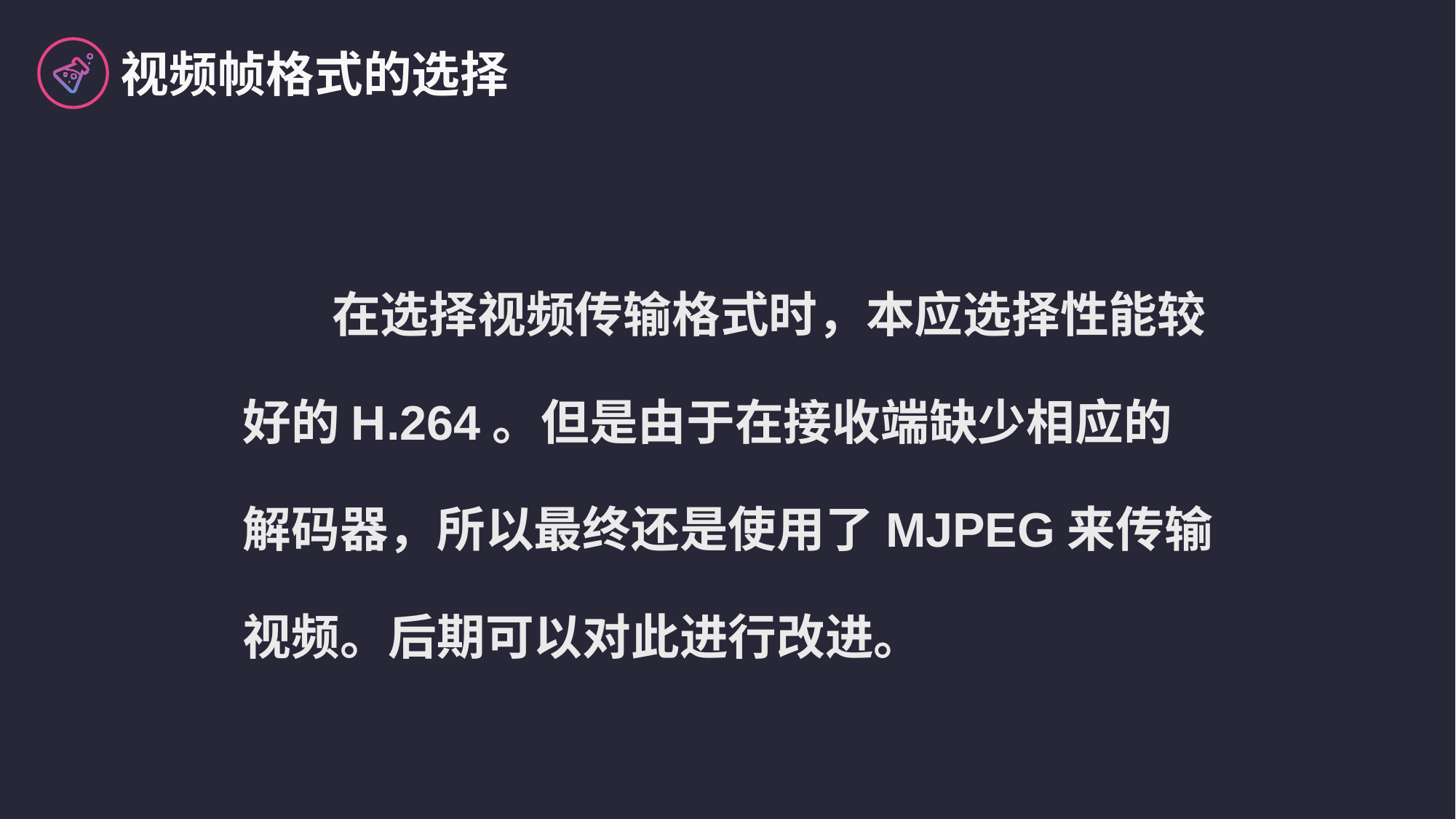

视频帧格式的选择
       在选择视频传输格式时，本应选择性能较好的H.264。但是由于在接收端缺少相应的解码器，所以最终还是使用了MJPEG来传输视频。后期可以对此进行改进。